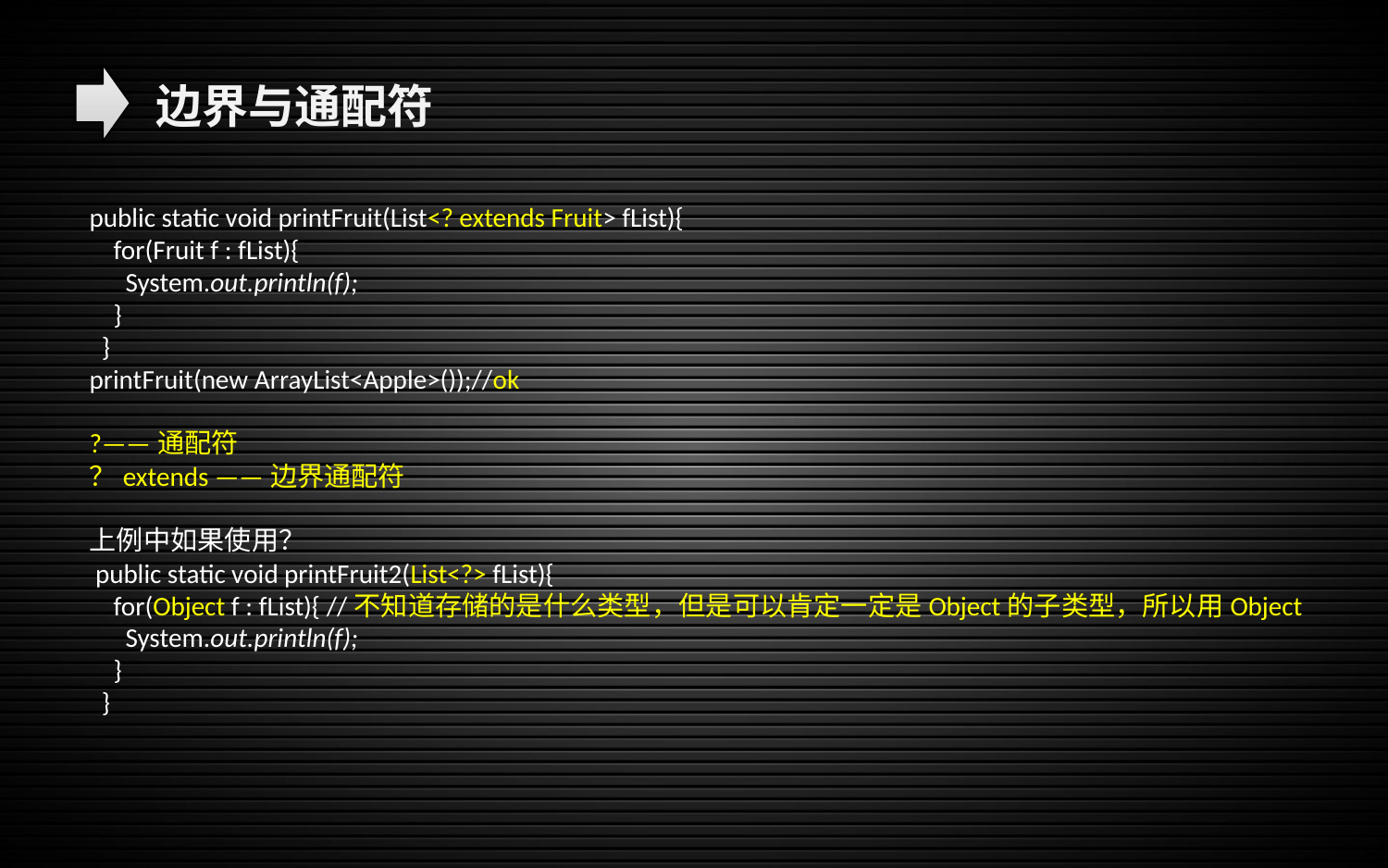

边界与通配符
public static void printFruit(List<? extends Fruit> fList){
    for(Fruit f : fList){
      System.out.println(f);
    }
  }
printFruit(new ArrayList<Apple>());//ok

?——通配符
？extends ——边界通配符

上例中如果使用？
 public static void printFruit2(List<?> fList){
    for(Object f : fList){ //不知道存储的是什么类型，但是可以肯定一定是Object的子类型，所以用Object
      System.out.println(f);
    }
  }